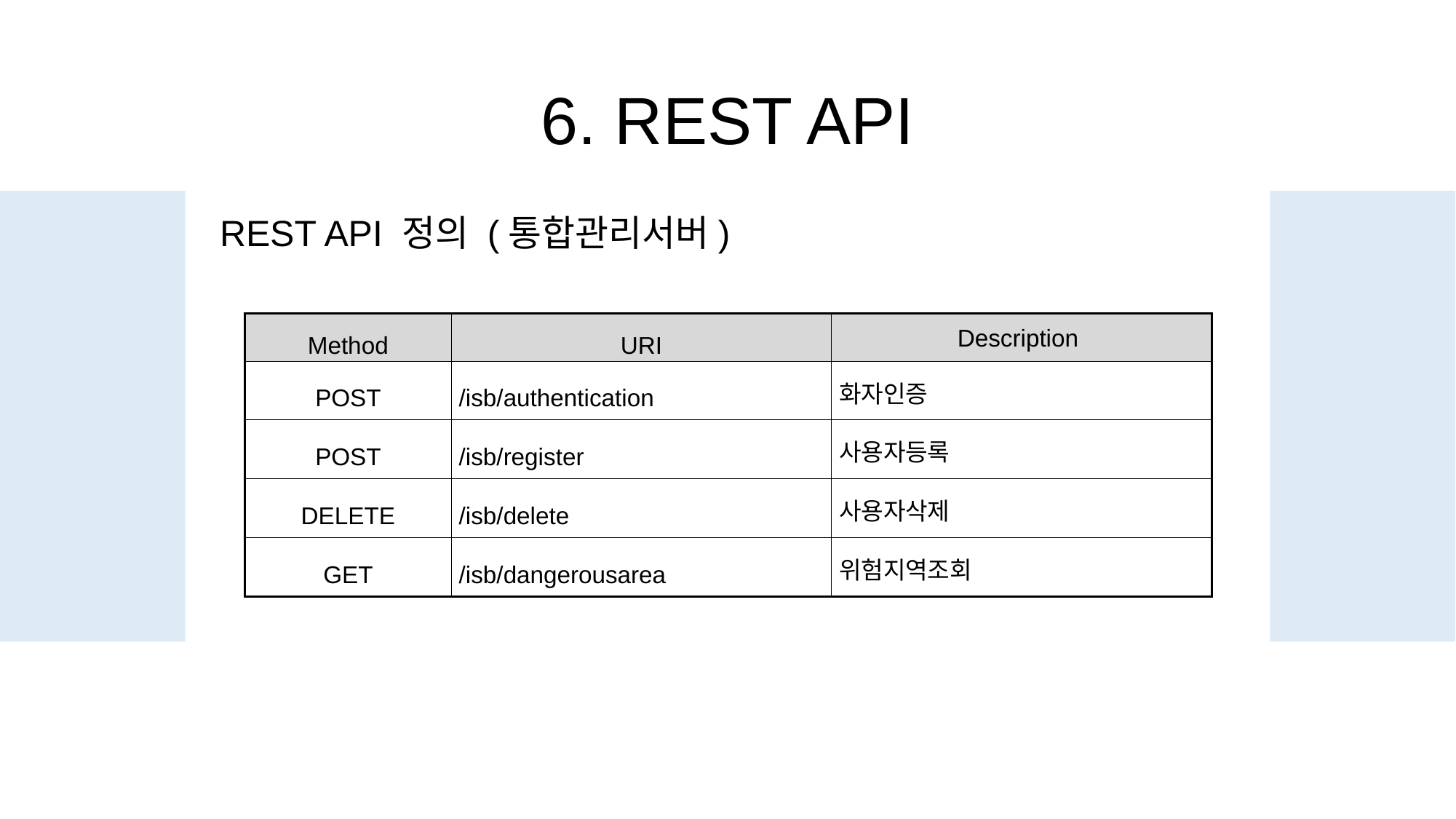

# 6. REST API

REST API 정의 (통합관리서버)
| Method | URI | Description |
| --- | --- | --- |
| POST | /isb/authentication | 화자인증 |
| POST | /isb/register | 사용자등록 |
| DELETE | /isb/delete | 사용자삭제 |
| GET | /isb/dangerousarea | 위험지역조회 |